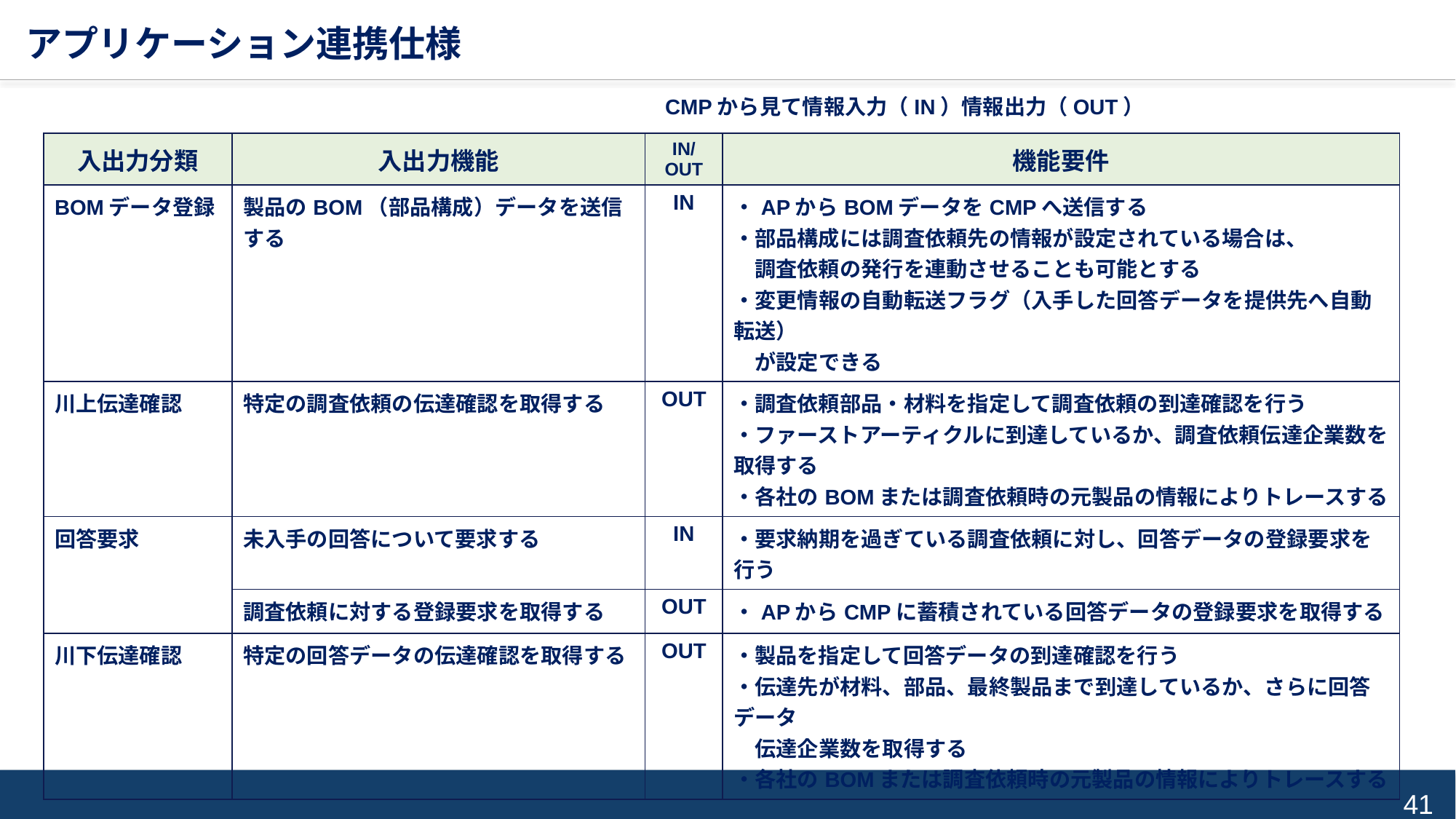

アプリケーション連携仕様
CMPから見て情報入力（IN）情報出力（OUT）
| 入出力分類 | 入出力機能 | IN/ OUT | 機能要件 |
| --- | --- | --- | --- |
| BOMデータ登録 | 製品のBOM（部品構成）データを送信する | IN | ・APからBOMデータをCMPへ送信する ・部品構成には調査依頼先の情報が設定されている場合は、 　調査依頼の発行を連動させることも可能とする ・変更情報の自動転送フラグ（入手した回答データを提供先へ自動転送） 　が設定できる |
| 川上伝達確認 | 特定の調査依頼の伝達確認を取得する | OUT | ・調査依頼部品・材料を指定して調査依頼の到達確認を行う ・ファーストアーティクルに到達しているか、調査依頼伝達企業数を取得する ・各社のBOMまたは調査依頼時の元製品の情報によりトレースする |
| 回答要求 | 未入手の回答について要求する | IN | ・要求納期を過ぎている調査依頼に対し、回答データの登録要求を行う |
|  | 調査依頼に対する登録要求を取得する | OUT | ・APからCMPに蓄積されている回答データの登録要求を取得する |
| 川下伝達確認 | 特定の回答データの伝達確認を取得する | OUT | ・製品を指定して回答データの到達確認を行う ・伝達先が材料、部品、最終製品まで到達しているか、さらに回答データ 　伝達企業数を取得する ・各社のBOMまたは調査依頼時の元製品の情報によりトレースする |